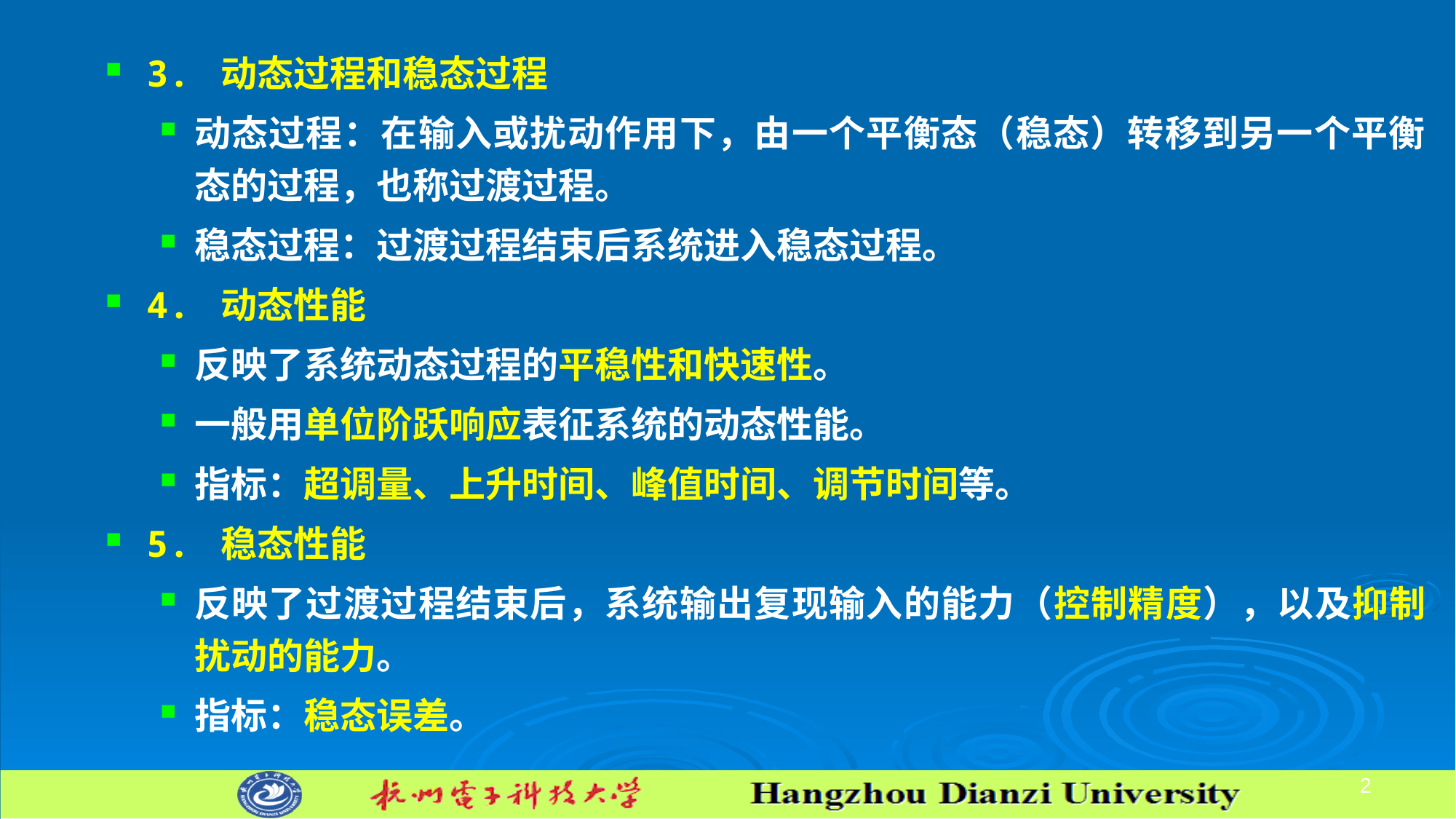

3. 动态过程和稳态过程
动态过程：在输入或扰动作用下，由一个平衡态（稳态）转移到另一个平衡态的过程，也称过渡过程。
稳态过程：过渡过程结束后系统进入稳态过程。
4. 动态性能
反映了系统动态过程的平稳性和快速性。
一般用单位阶跃响应表征系统的动态性能。
指标：超调量、上升时间、峰值时间、调节时间等。
5. 稳态性能
反映了过渡过程结束后，系统输出复现输入的能力（控制精度），以及抑制扰动的能力。
指标：稳态误差。
2